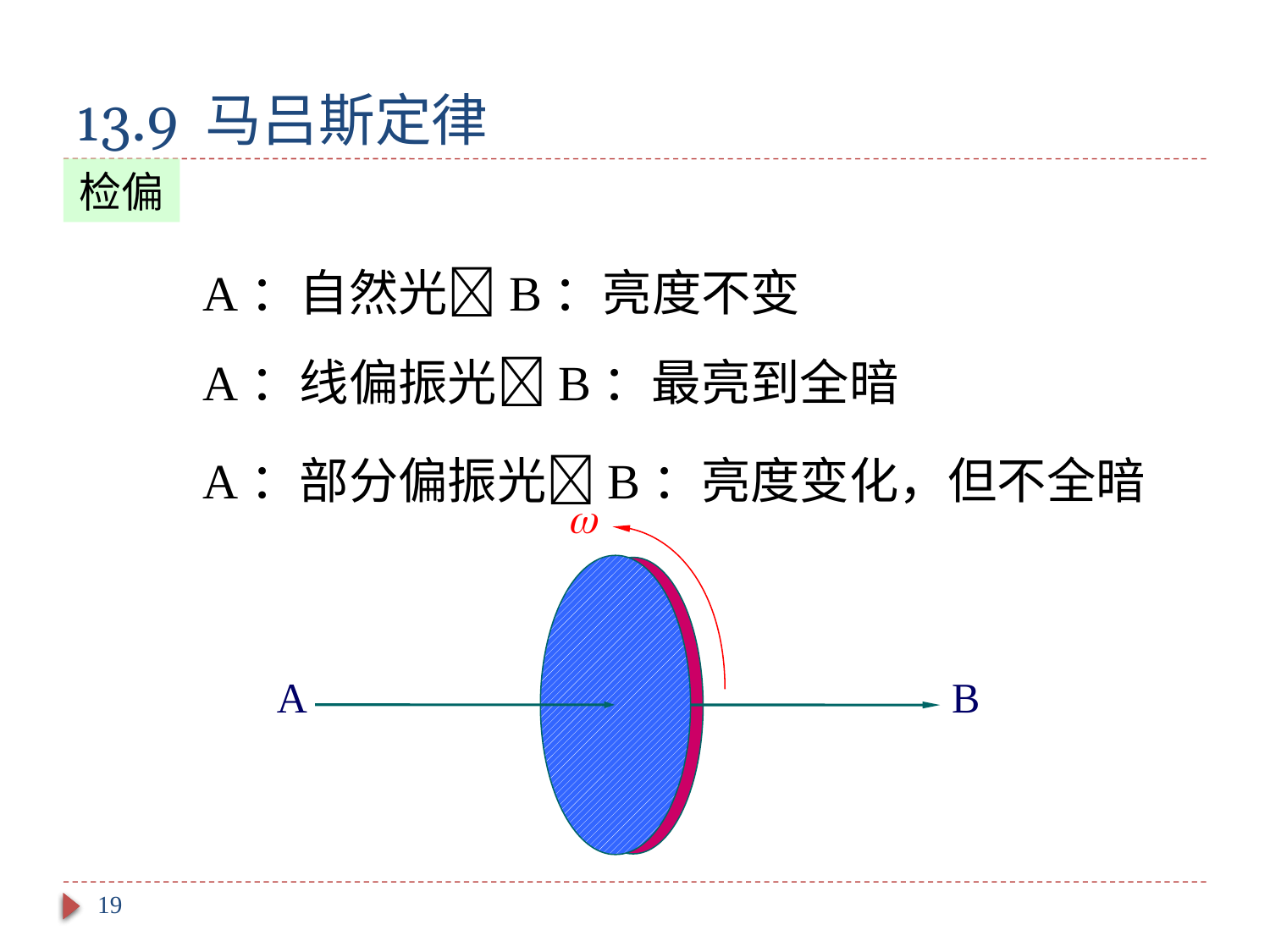

# 13.9 马吕斯定律
检偏
A：自然光→B：亮度不变
A：线偏振光→B：最亮到全暗
A：部分偏振光→B：亮度变化，但不全暗
ω

A
B

19